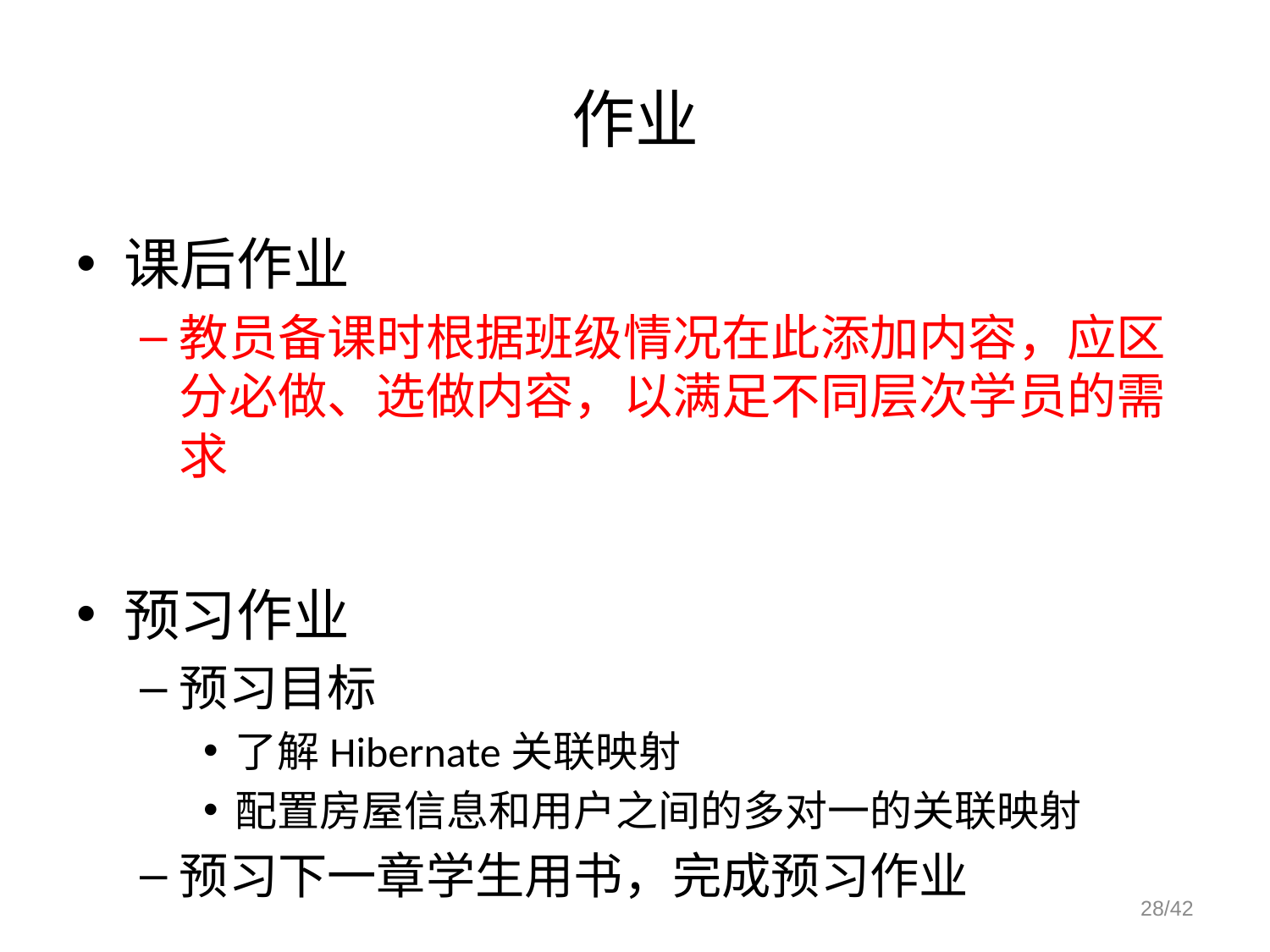

# 作业
课后作业
教员备课时根据班级情况在此添加内容，应区分必做、选做内容，以满足不同层次学员的需求

预习作业
预习目标
了解Hibernate关联映射
配置房屋信息和用户之间的多对一的关联映射
预习下一章学生用书，完成预习作业

28/42